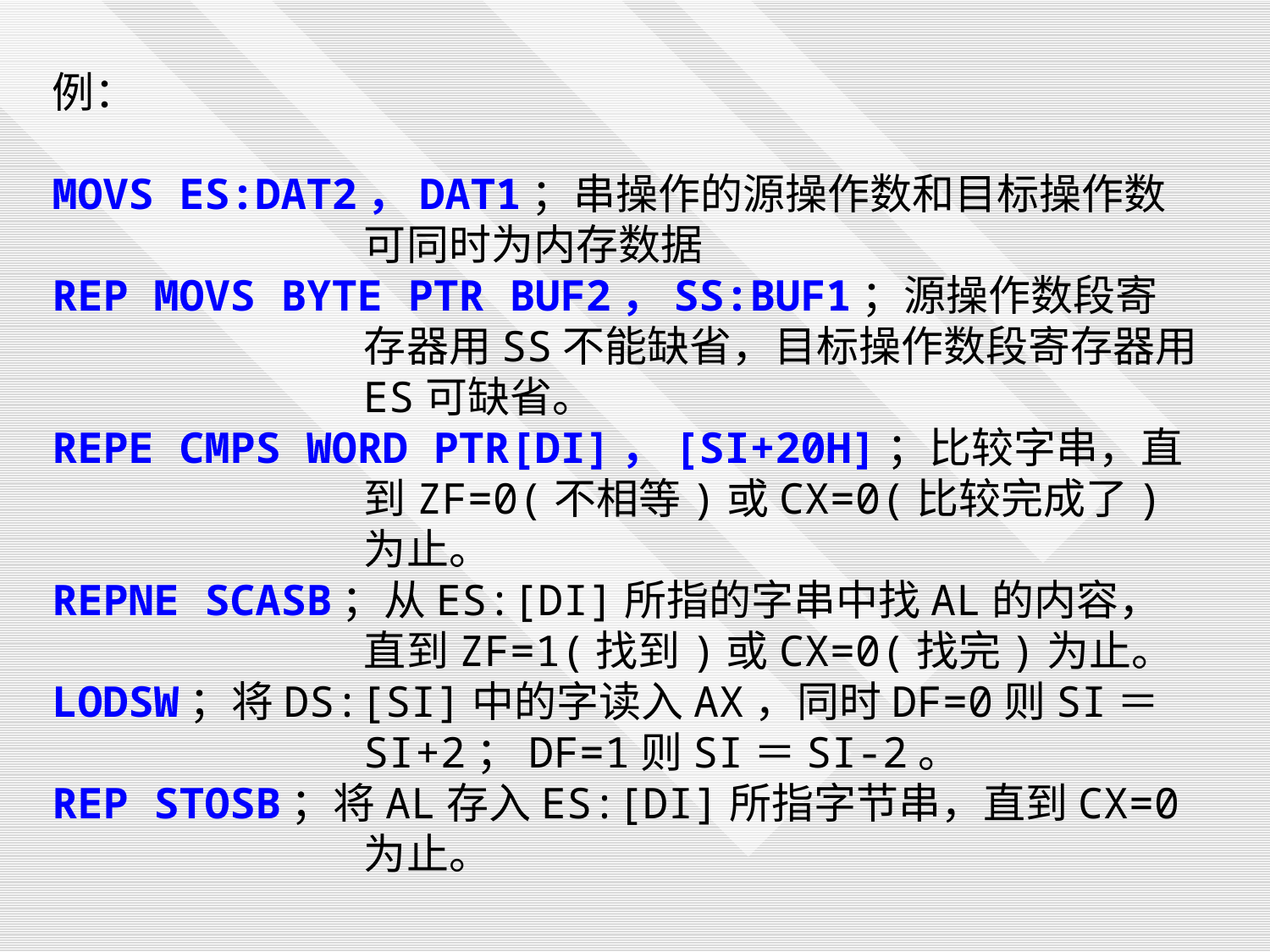

例：

MOVS ES:DAT2，DAT1；串操作的源操作数和目标操作数可同时为内存数据
REP MOVS BYTE PTR BUF2，SS:BUF1；源操作数段寄存器用SS不能缺省，目标操作数段寄存器用ES可缺省。
REPE CMPS WORD PTR[DI]，[SI+20H]；比较字串，直到ZF=0(不相等)或CX=0(比较完成了)为止。
REPNE SCASB；从ES:[DI]所指的字串中找AL的内容，直到ZF=1(找到)或CX=0(找完)为止。
LODSW；将DS:[SI]中的字读入AX，同时DF=0则SI＝SI+2；DF=1则SI＝SI-2。
REP STOSB；将AL存入ES:[DI]所指字节串，直到CX=0为止。